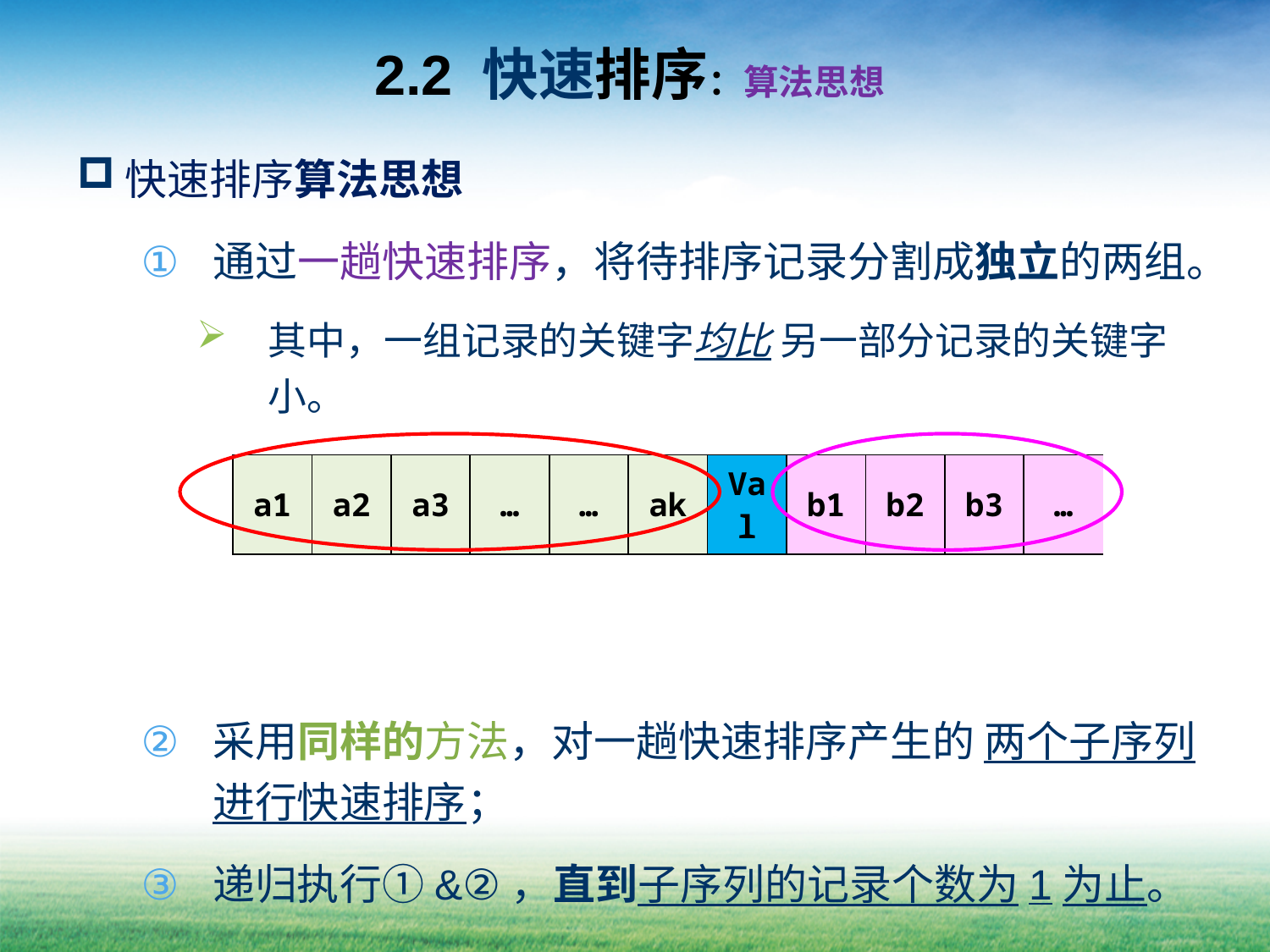

# 2.2 快速排序：算法思想
快速排序算法思想
通过一趟快速排序，将待排序记录分割成独立的两组。
其中，一组记录的关键字均比 另一部分记录的关键字小。

采用同样的方法，对一趟快速排序产生的 两个子序列进行快速排序；
递归执行①&②，直到子序列的记录个数为1为止。

| a1 | a2 | a3 | … | … | ak | Val | b1 | b2 | b3 | … |
| --- | --- | --- | --- | --- | --- | --- | --- | --- | --- | --- |